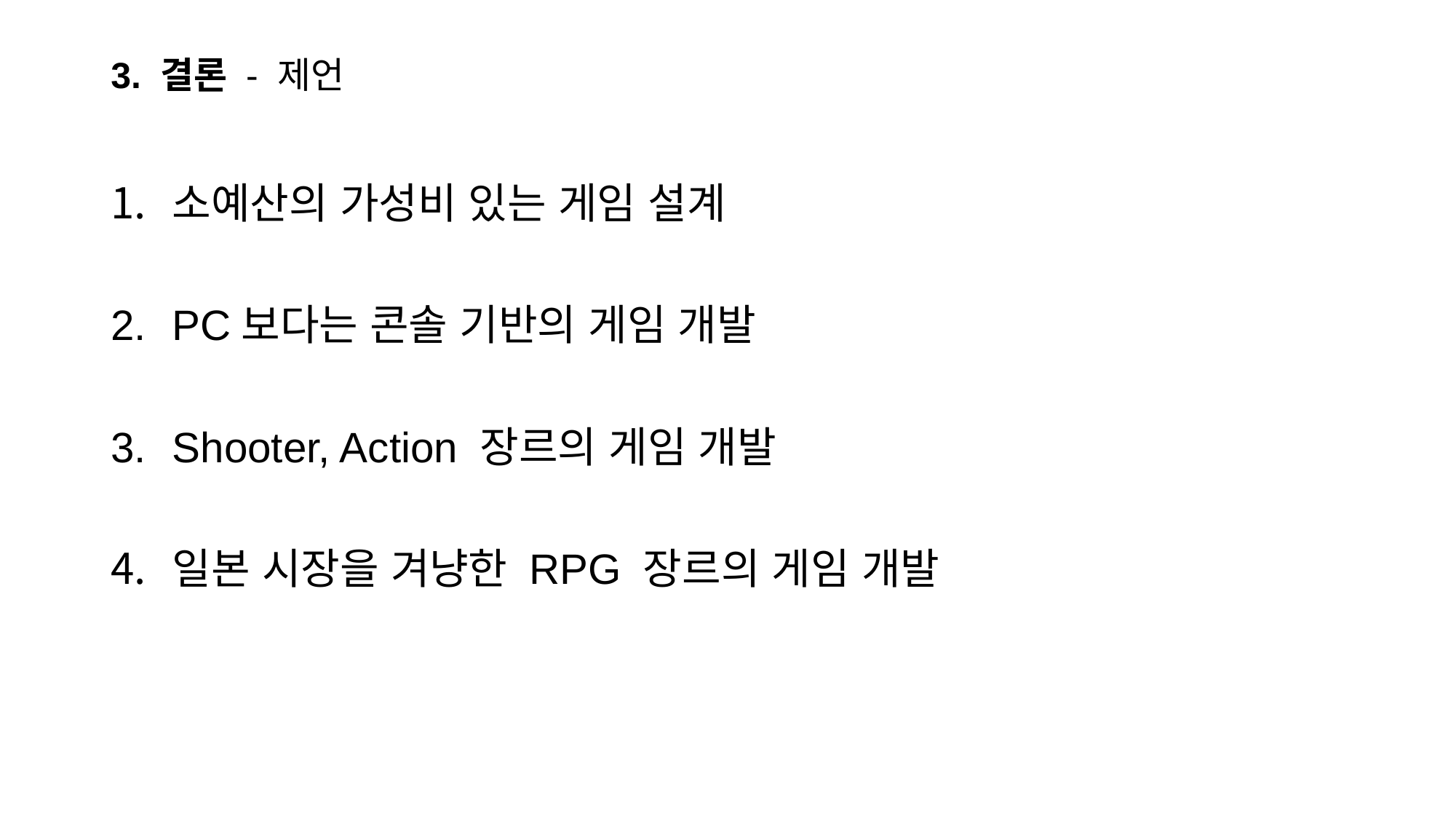

# 3. 결론 - 제언
소예산의 가성비 있는 게임 설계

PC보다는 콘솔 기반의 게임 개발

Shooter, Action 장르의 게임 개발

일본 시장을 겨냥한 RPG 장르의 게임 개발